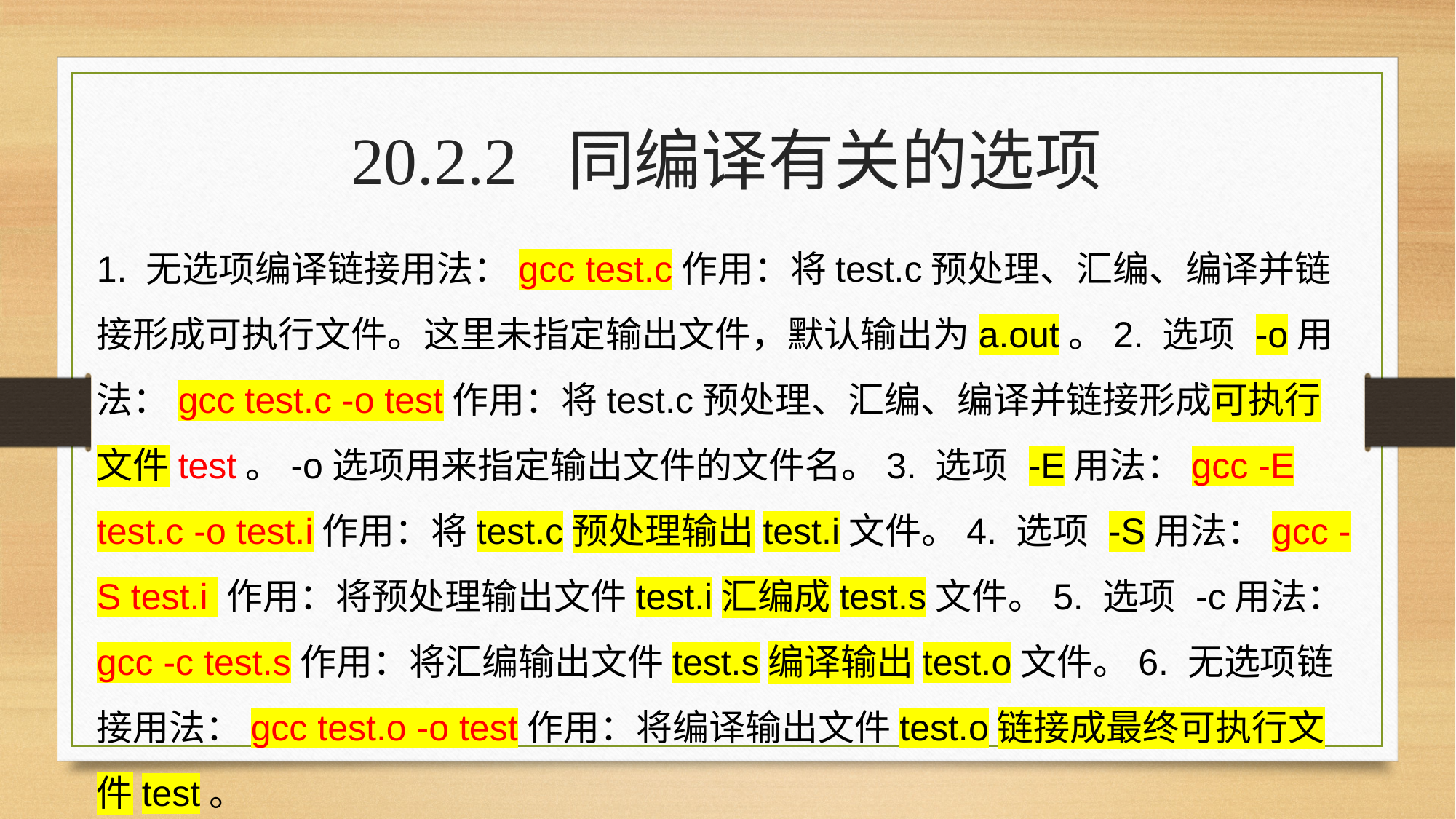

20.2.2  同编译有关的选项
1. 无选项编译链接用法：gcc test.c作用：将test.c预处理、汇编、编译并链接形成可执行文件。这里未指定输出文件，默认输出为a.out。2. 选项 -o用法：gcc test.c -o test作用：将test.c预处理、汇编、编译并链接形成可执行文件test。-o选项用来指定输出文件的文件名。3. 选项 -E用法：gcc -E test.c -o test.i作用：将test.c预处理输出test.i文件。4. 选项 -S用法：gcc -S test.i 作用：将预处理输出文件test.i汇编成test.s文件。5. 选项 -c用法：gcc -c test.s作用：将汇编输出文件test.s编译输出test.o文件。6. 无选项链接用法：gcc test.o -o test作用：将编译输出文件test.o链接成最终可执行文件test。